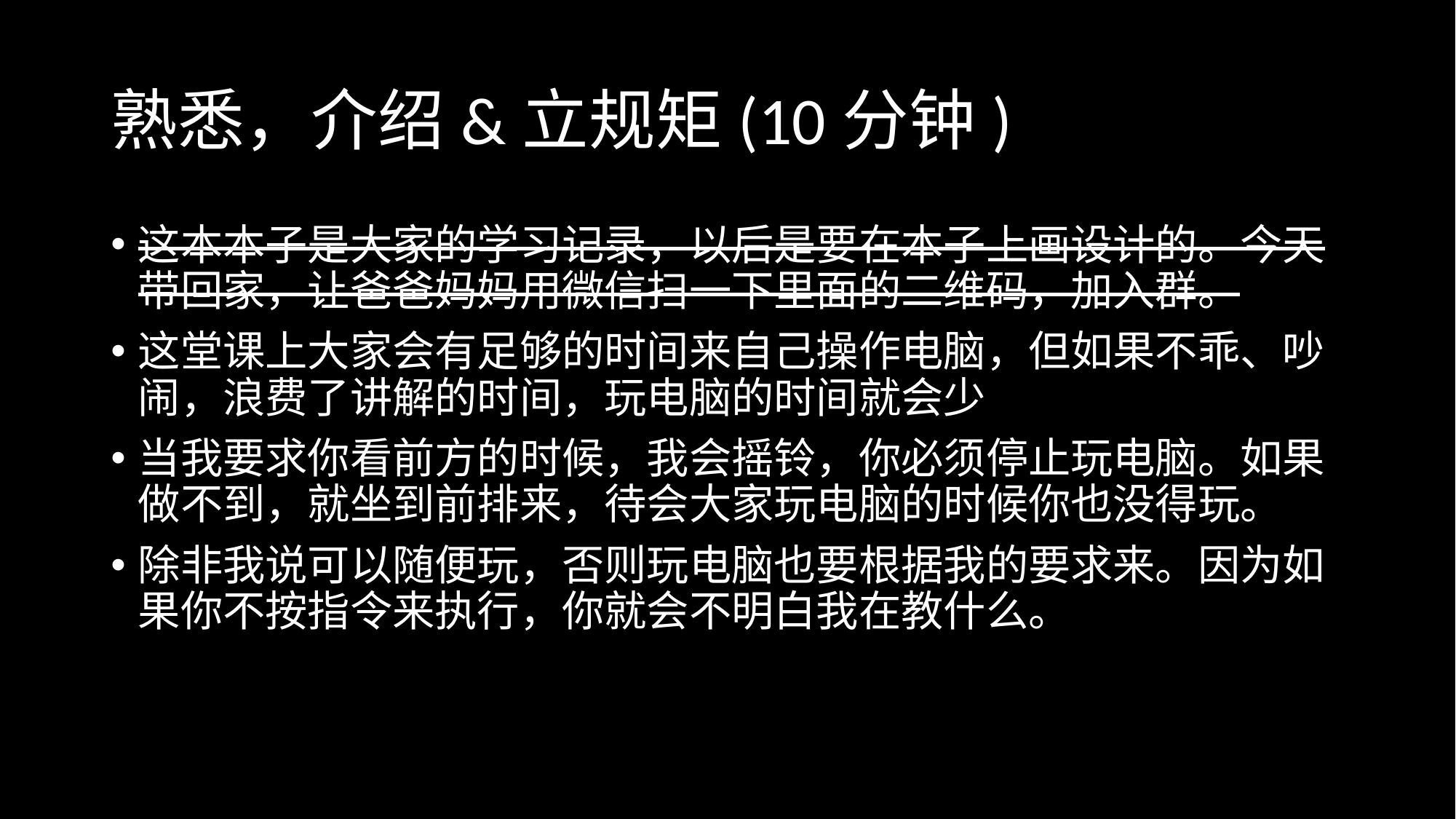

# 熟悉，介绍&立规矩(10分钟)
这本本子是大家的学习记录，以后是要在本子上画设计的。今天带回家，让爸爸妈妈用微信扫一下里面的二维码，加入群。
这堂课上大家会有足够的时间来自己操作电脑，但如果不乖、吵闹，浪费了讲解的时间，玩电脑的时间就会少
当我要求你看前方的时候，我会摇铃，你必须停止玩电脑。如果做不到，就坐到前排来，待会大家玩电脑的时候你也没得玩。
除非我说可以随便玩，否则玩电脑也要根据我的要求来。因为如果你不按指令来执行，你就会不明白我在教什么。